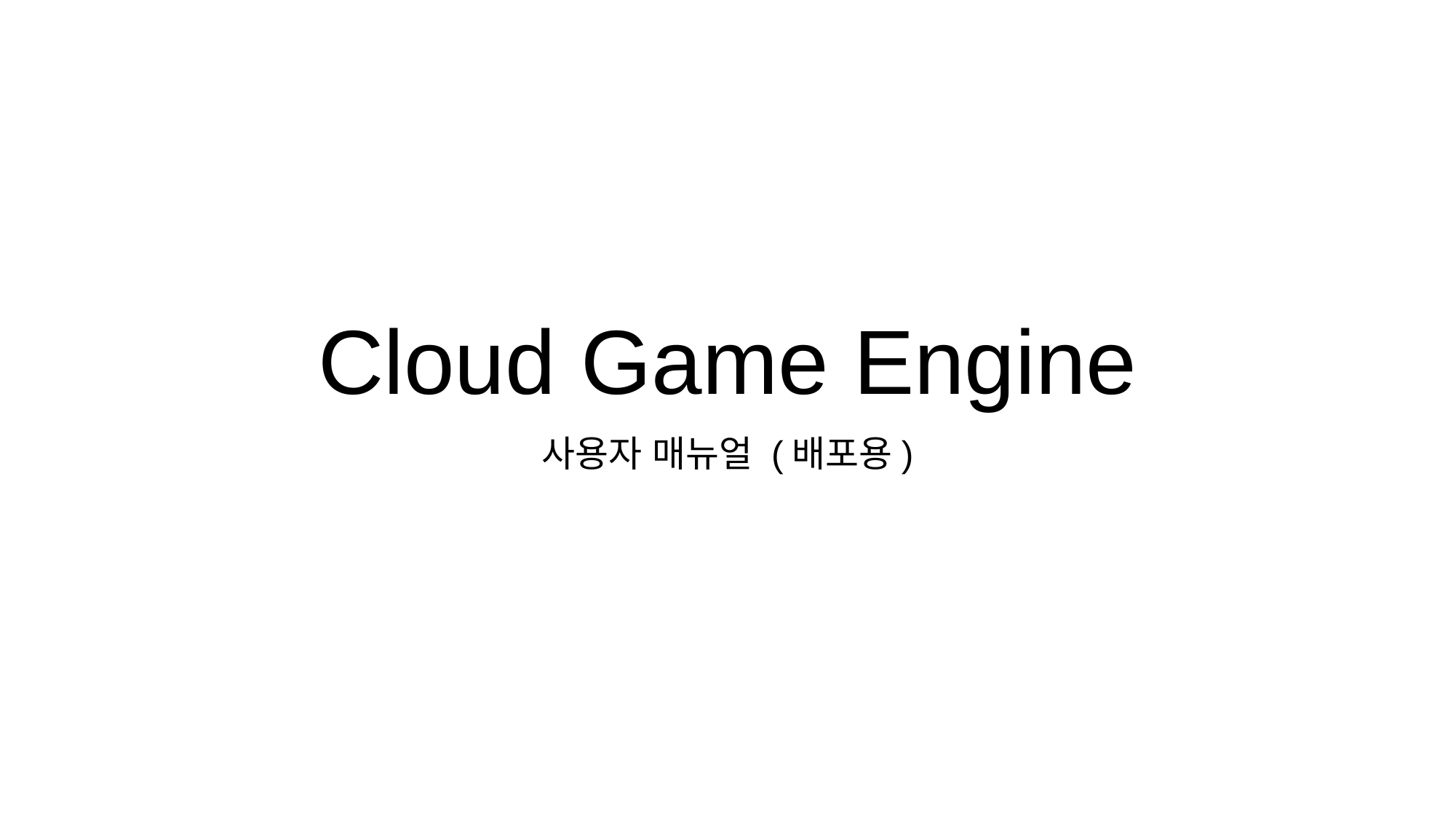

# Cloud Game Engine
사용자 매뉴얼 (배포용)